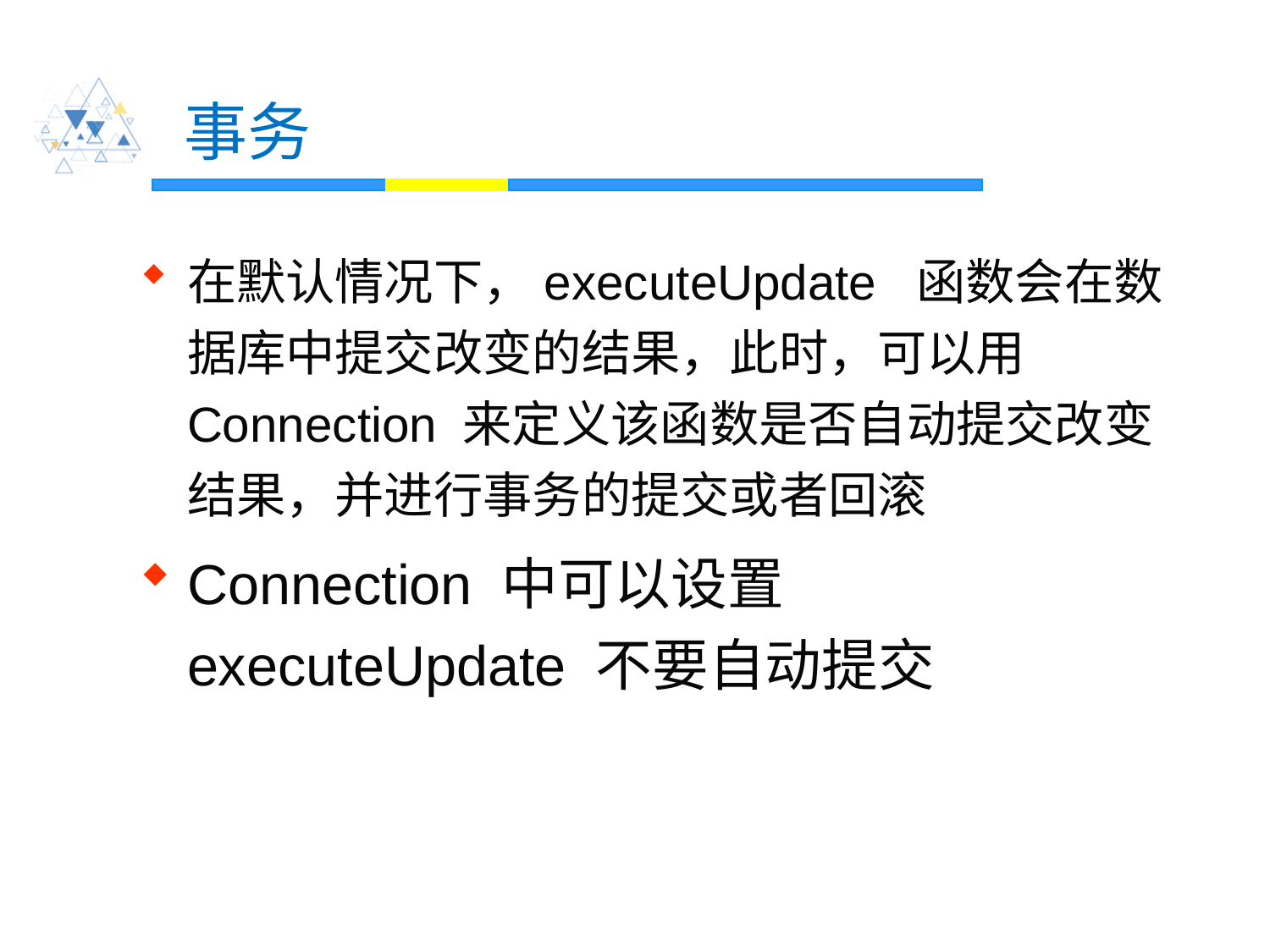

# 事务
在默认情况下，executeUpdate  函数会在数据库中提交改变的结果，此时，可以用 Connection 来定义该函数是否自动提交改变结果，并进行事务的提交或者回滚
Connection 中可以设置 executeUpdate 不要自动提交